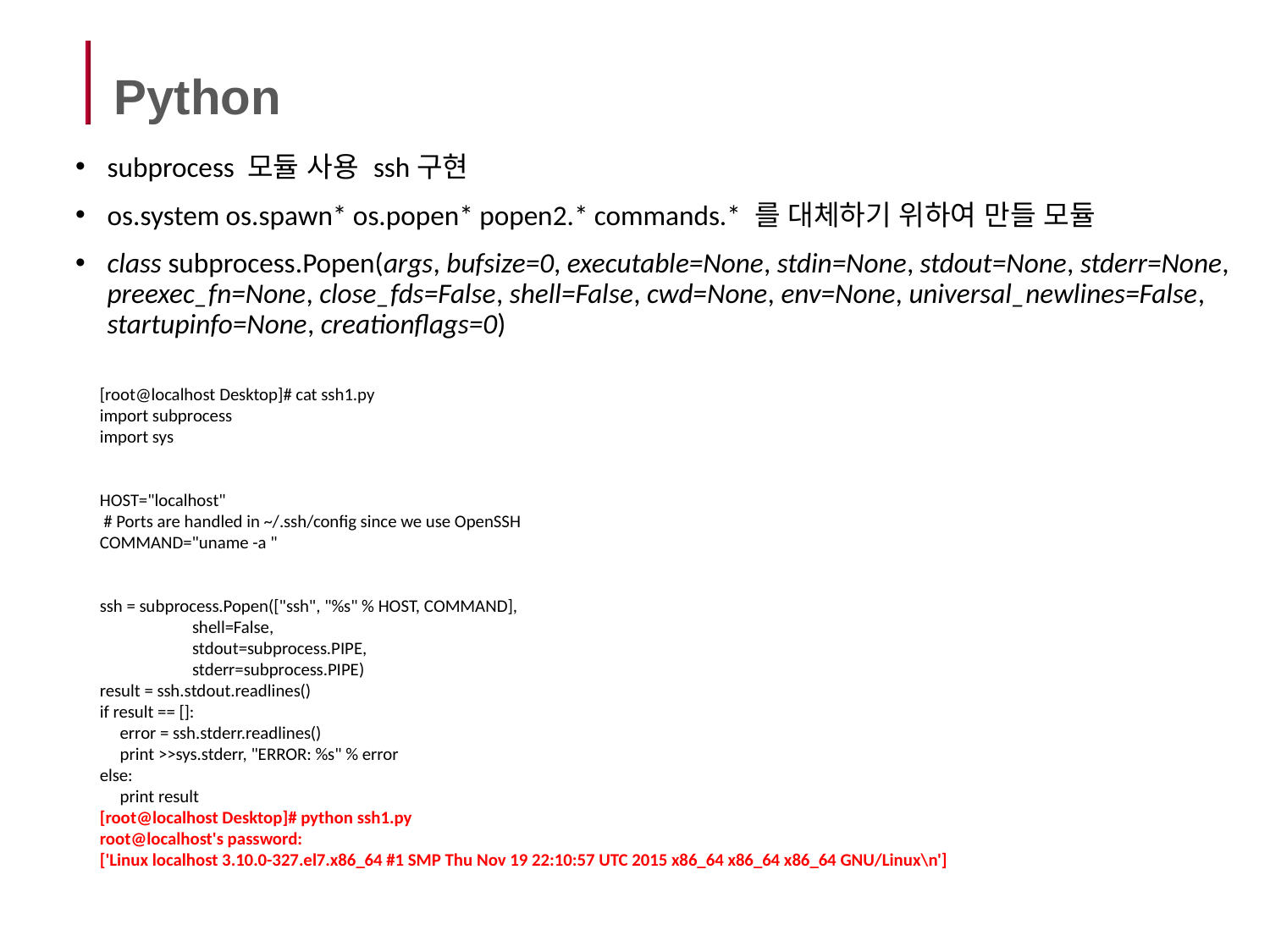

subprocess 모듈 사용 ssh구현
os.system os.spawn* os.popen* popen2.* commands.* 를 대체하기 위하여 만들 모듈
class subprocess.Popen(args, bufsize=0, executable=None, stdin=None, stdout=None, stderr=None, preexec_fn=None, close_fds=False, shell=False, cwd=None, env=None, universal_newlines=False, startupinfo=None, creationflags=0)
[root@localhost Desktop]# cat ssh1.py
import subprocess
import sys

HOST="localhost"
 # Ports are handled in ~/.ssh/config since we use OpenSSH
COMMAND="uname -a "

ssh = subprocess.Popen(["ssh", "%s" % HOST, COMMAND],
                       shell=False,
                       stdout=subprocess.PIPE,
                       stderr=subprocess.PIPE)
result = ssh.stdout.readlines()
if result == []:
     error = ssh.stderr.readlines()
     print >>sys.stderr, "ERROR: %s" % error
else:
     print result
[root@localhost Desktop]# python ssh1.py
root@localhost's password:
['Linux localhost 3.10.0-327.el7.x86_64 #1 SMP Thu Nov 19 22:10:57 UTC 2015 x86_64 x86_64 x86_64 GNU/Linux\n']